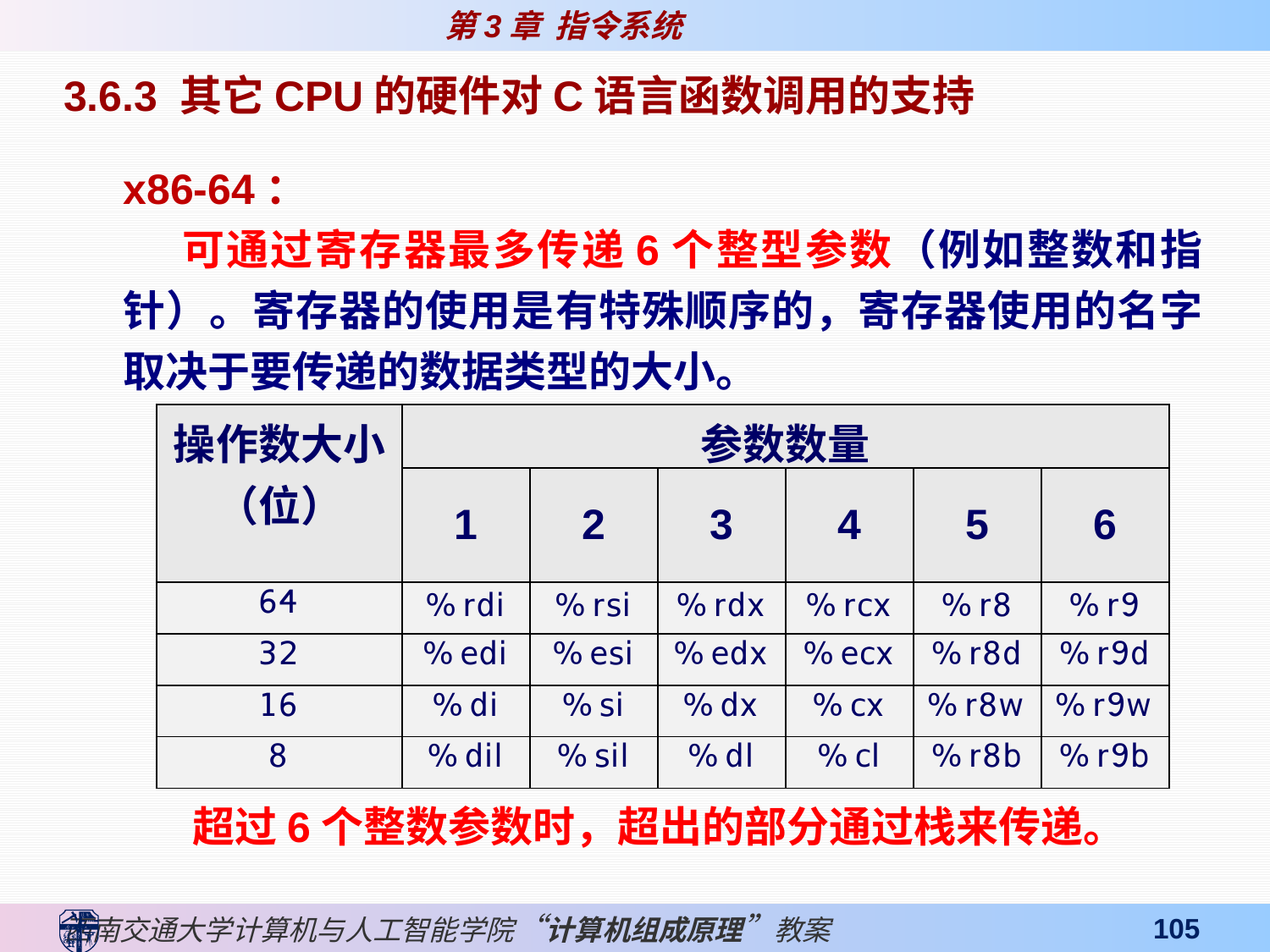

3.6.3 其它CPU的硬件对C语言函数调用的支持
x86-64：
    可通过寄存器最多传递6个整型参数（例如整数和指针）。寄存器的使用是有特殊顺序的，寄存器使用的名字取决于要传递的数据类型的大小。
| 操作数大小 （位） | 参数数量 |  |  |  |  |  |
| --- | --- | --- | --- | --- | --- | --- |
|  | 1 | 2 | 3 | 4 | 5 | 6 |
| 64 | %rdi | %rsi | %rdx | %rcx | %r8 | %r9 |
| 32 | %edi | %esi | %edx | %ecx | %r8d | %r9d |
| 16 | %di | %si | %dx | %cx | %r8w | %r9w |
| 8 | %dil | %sil | %dl | %cl | %r8b | %r9b |
    超过6个整数参数时，超出的部分通过栈来传递。